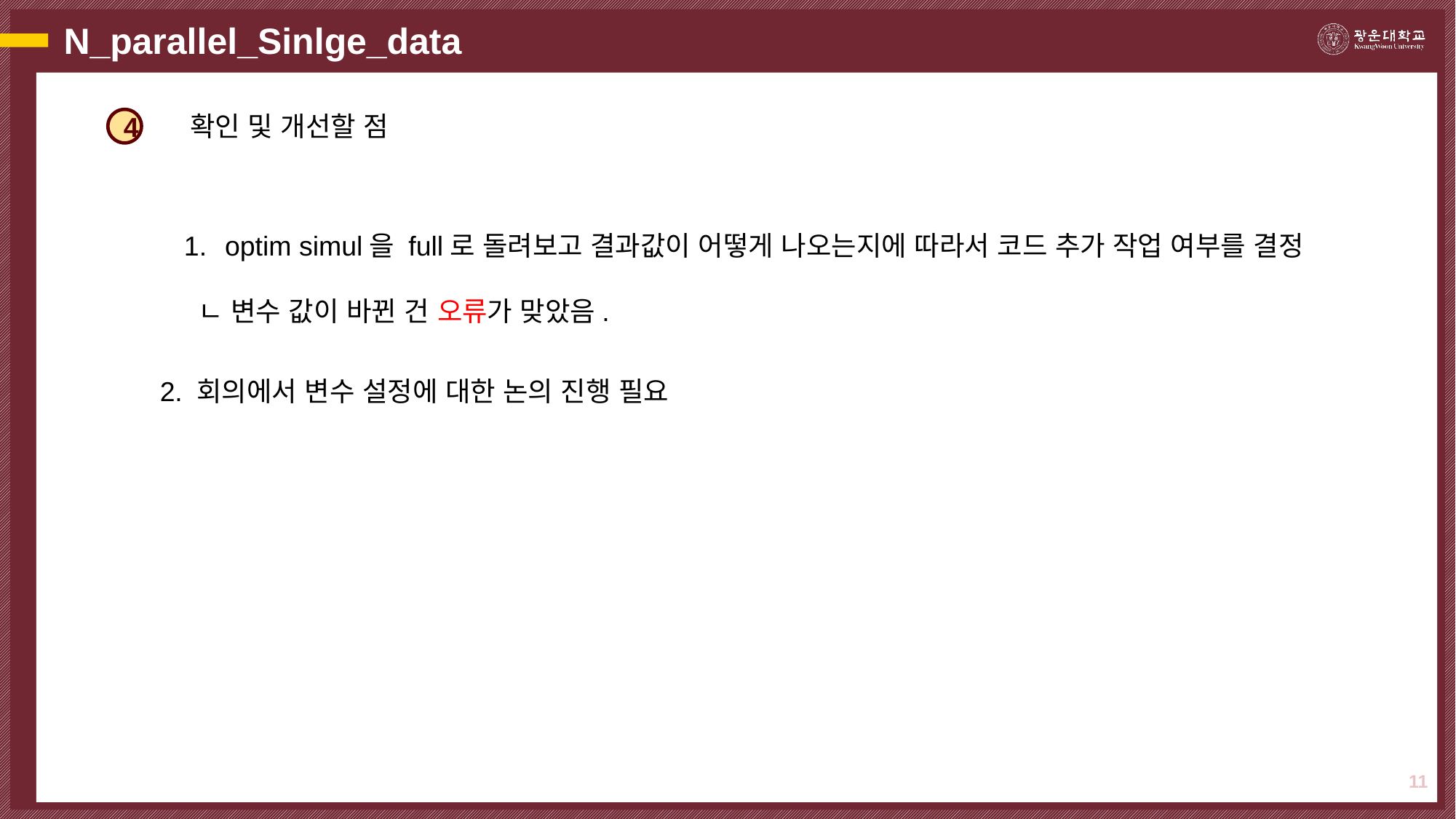

# N_parallel_Sinlge_data
확인 및 개선할 점
4
optim simul을 full로 돌려보고 결과값이 어떻게 나오는지에 따라서 코드 추가 작업 여부를 결정

 ㄴ 변수 값이 바뀐 건 오류가 맞았음.
2. 회의에서 변수 설정에 대한 논의 진행 필요
11